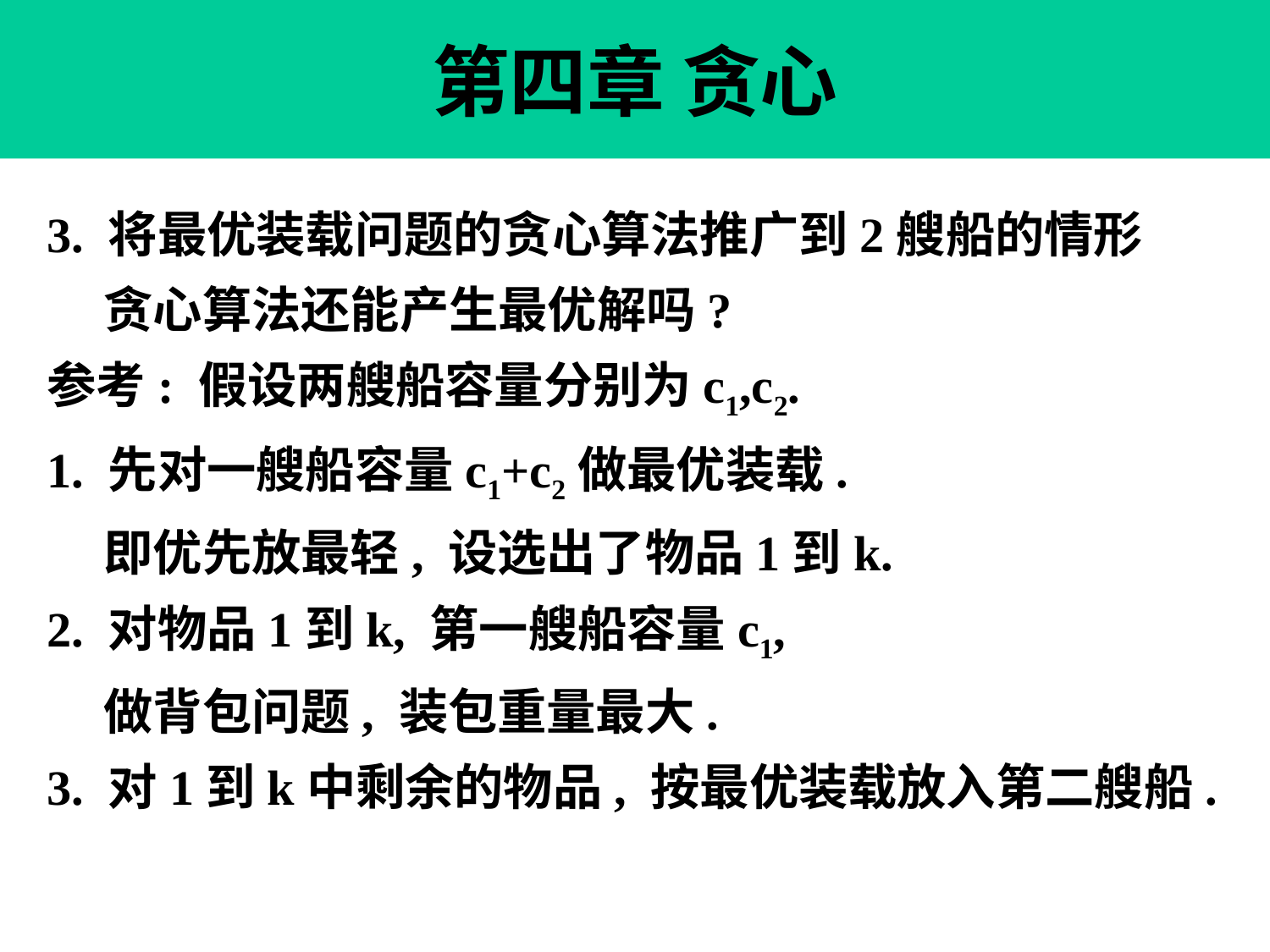

# 第四章 贪心
3. 将最优装载问题的贪心算法推广到2艘船的情形
    贪心算法还能产生最优解吗?
参考: 假设两艘船容量分别为c1,c2.
1. 先对一艘船容量c1+c2做最优装载.
    即优先放最轻, 设选出了物品1到k.
2. 对物品1到k, 第一艘船容量c1,
    做背包问题, 装包重量最大.
3. 对1到k中剩余的物品, 按最优装载放入第二艘船.